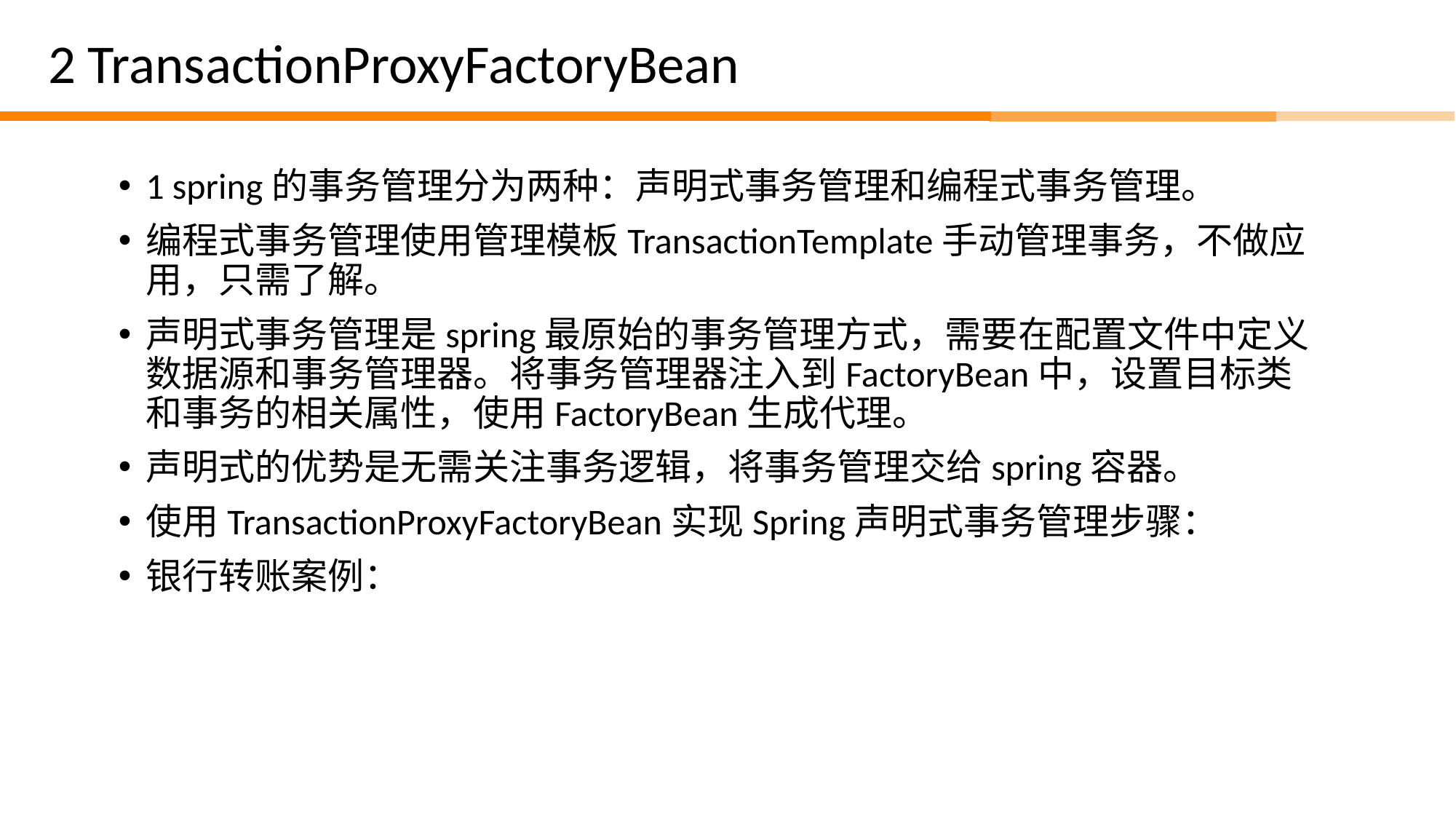

# 2 TransactionProxyFactoryBean
1 spring的事务管理分为两种：声明式事务管理和编程式事务管理。
编程式事务管理使用管理模板TransactionTemplate手动管理事务，不做应用，只需了解。
声明式事务管理是spring最原始的事务管理方式，需要在配置文件中定义数据源和事务管理器。将事务管理器注入到FactoryBean中，设置目标类和事务的相关属性，使用FactoryBean生成代理。
声明式的优势是无需关注事务逻辑，将事务管理交给spring容器。
使用TransactionProxyFactoryBean实现Spring声明式事务管理步骤：
银行转账案例：